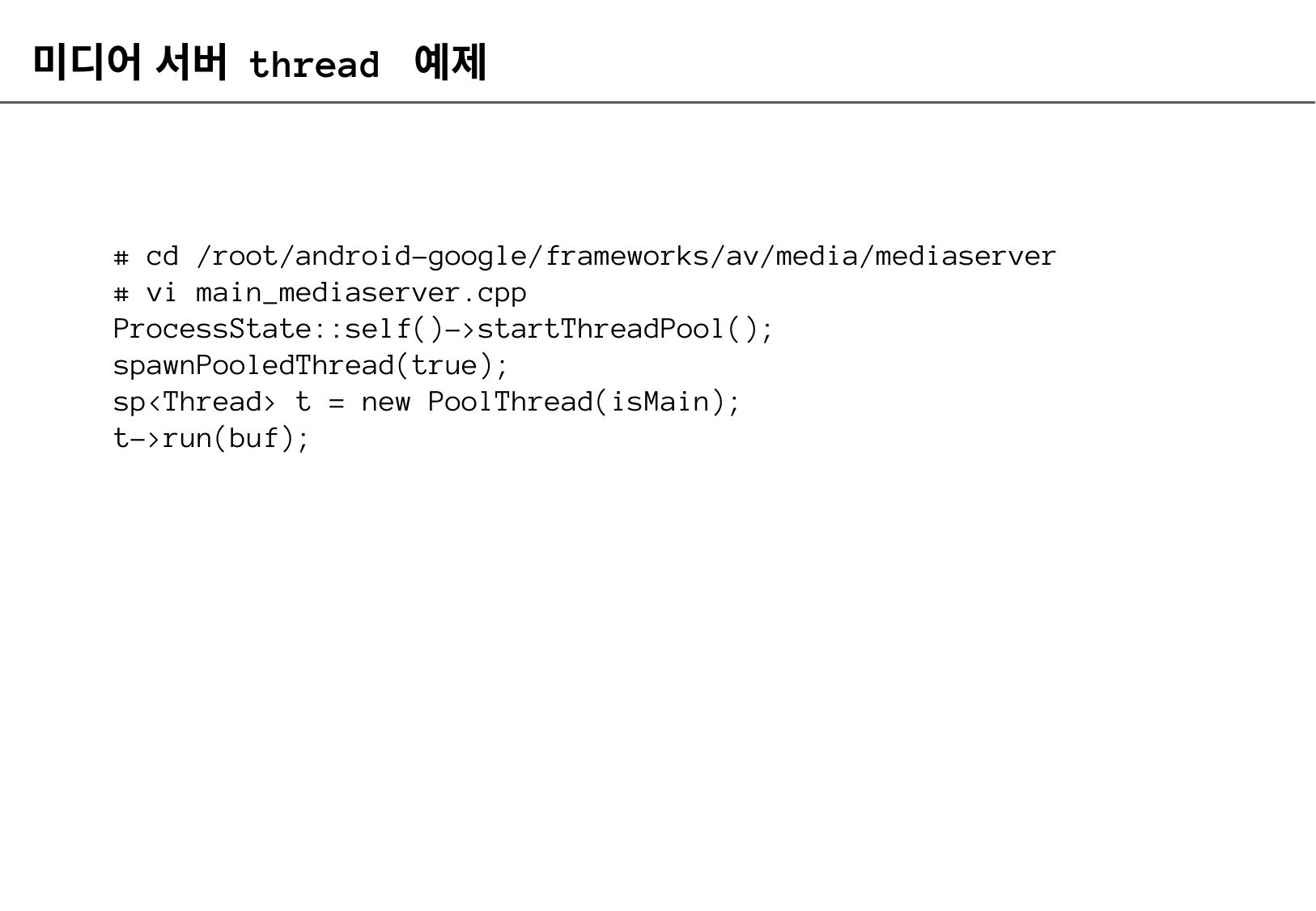

# 미디어 서버 thread 예제

# cd /root/android-google/frameworks/av/media/mediaserver
# vi main_mediaserver.cpp
ProcessState::self()->startThreadPool();
spawnPooledThread(true);
sp<Thread> t = new PoolThread(isMain);
t->run(buf);